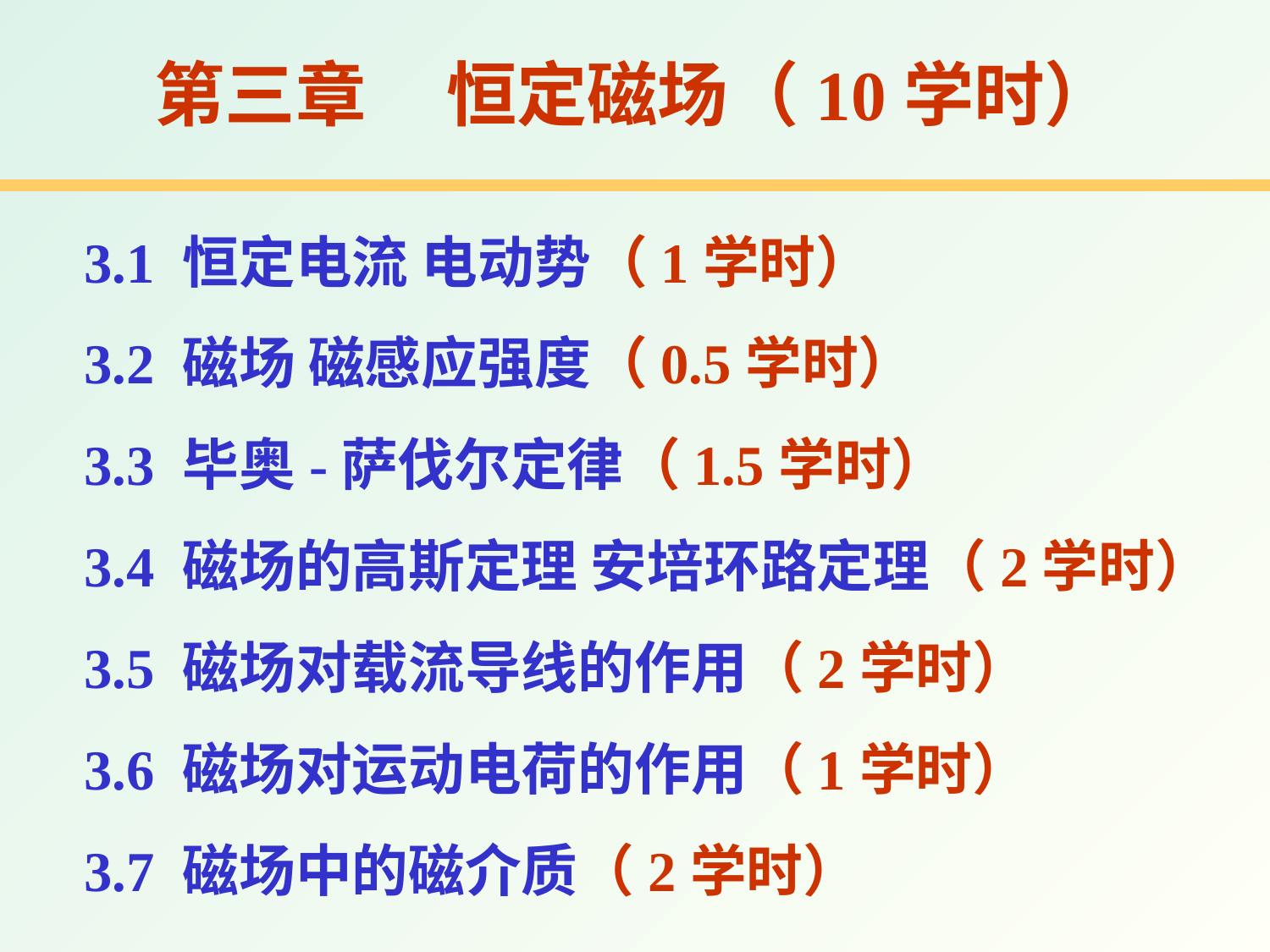

# 第三章     恒定磁场（10学时）

3.1 恒定电流 电动势（1学时）
3.2 磁场 磁感应强度（0.5学时）
3.3 毕奥-萨伐尔定律（1.5学时）
3.4 磁场的高斯定理 安培环路定理（2学时）
3.5 磁场对载流导线的作用（2学时）
3.6 磁场对运动电荷的作用（1学时）
3.7 磁场中的磁介质（2学时）